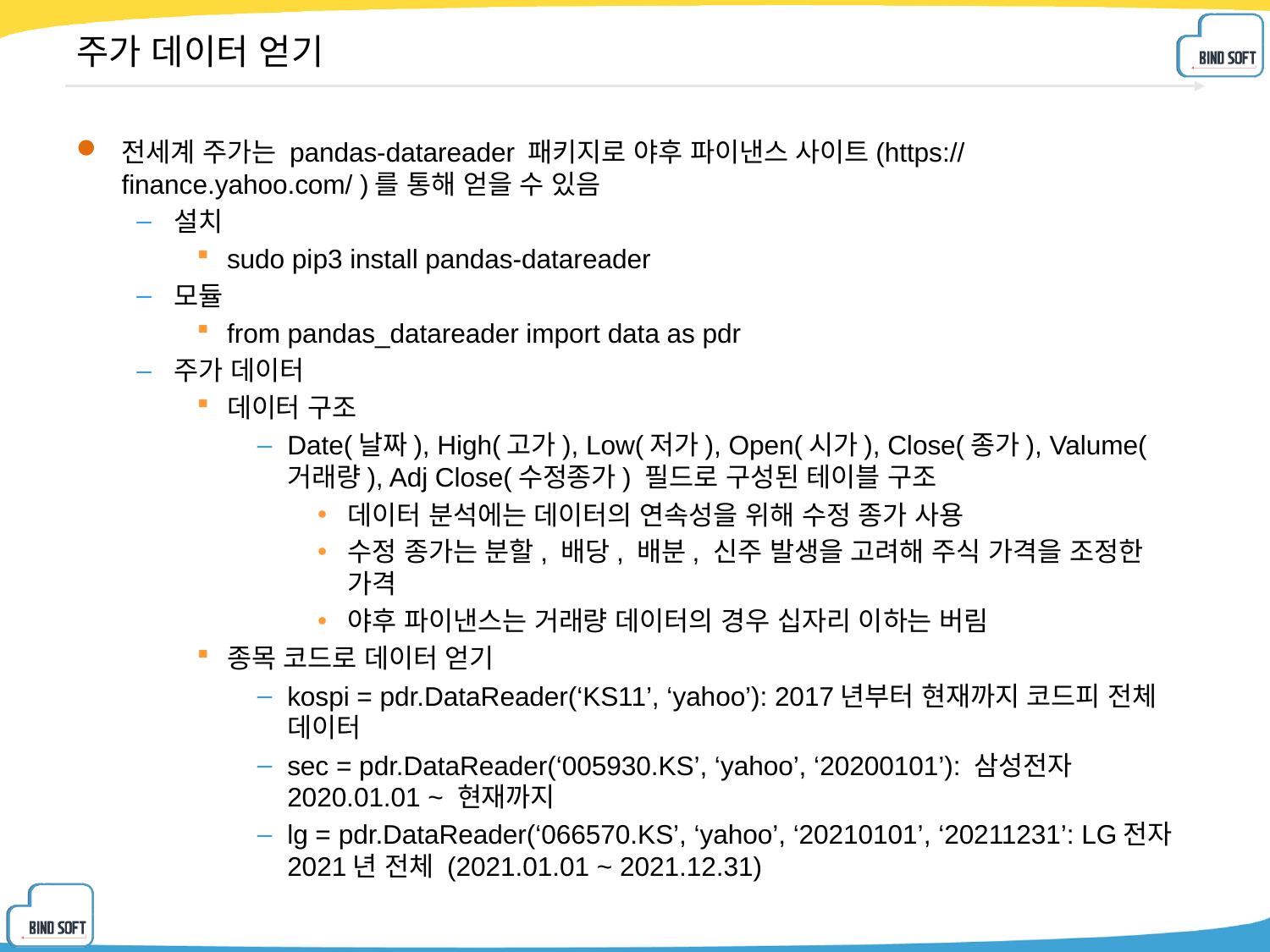

# 주가 데이터 얻기
전세계 주가는 pandas-datareader 패키지로 야후 파이낸스 사이트(https://finance.yahoo.com/ )를 통해 얻을 수 있음
설치
sudo pip3 install pandas-datareader
모듈
from pandas_datareader import data as pdr
주가 데이터
데이터 구조
Date(날짜), High(고가), Low(저가), Open(시가), Close(종가), Valume(거래량), Adj Close(수정종가) 필드로 구성된 테이블 구조
데이터 분석에는 데이터의 연속성을 위해 수정 종가 사용
수정 종가는 분할, 배당, 배분, 신주 발생을 고려해 주식 가격을 조정한 가격
야후 파이낸스는 거래량 데이터의 경우 십자리 이하는 버림
종목 코드로 데이터 얻기
kospi = pdr.DataReader(‘KS11’, ‘yahoo’): 2017년부터 현재까지 코드피 전체 데이터
sec = pdr.DataReader(‘005930.KS’, ‘yahoo’, ‘20200101’): 삼성전자 2020.01.01 ~ 현재까지
lg = pdr.DataReader(‘066570.KS’, ‘yahoo’, ‘20210101’, ‘20211231’: LG전자 2021년 전체 (2021.01.01 ~ 2021.12.31)